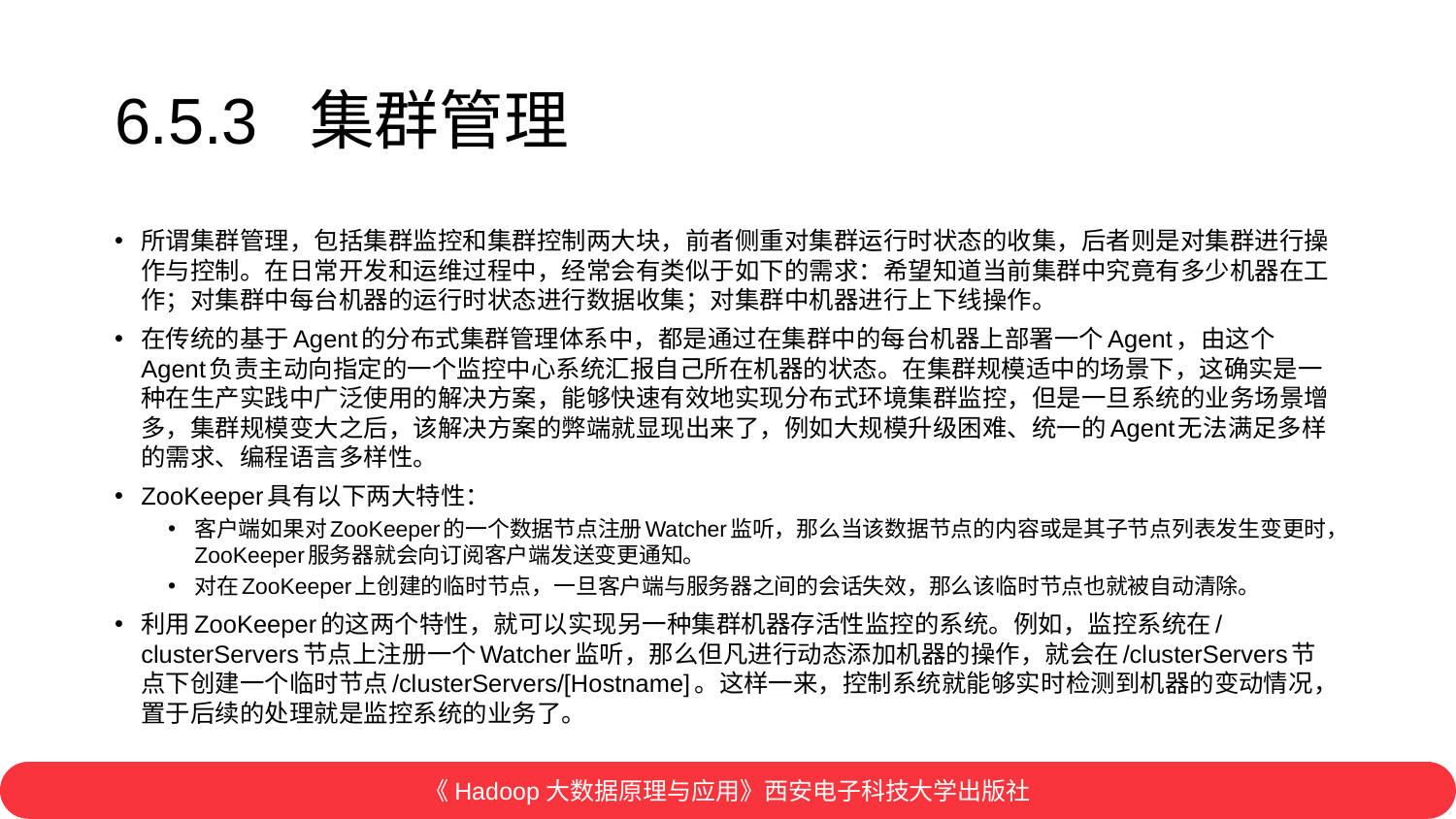

# 6.5.3  集群管理
所谓集群管理，包括集群监控和集群控制两大块，前者侧重对集群运行时状态的收集，后者则是对集群进行操作与控制。在日常开发和运维过程中，经常会有类似于如下的需求：希望知道当前集群中究竟有多少机器在工作；对集群中每台机器的运行时状态进行数据收集；对集群中机器进行上下线操作。
在传统的基于Agent的分布式集群管理体系中，都是通过在集群中的每台机器上部署一个Agent，由这个Agent负责主动向指定的一个监控中心系统汇报自己所在机器的状态。在集群规模适中的场景下，这确实是一种在生产实践中广泛使用的解决方案，能够快速有效地实现分布式环境集群监控，但是一旦系统的业务场景增多，集群规模变大之后，该解决方案的弊端就显现出来了，例如大规模升级困难、统一的Agent无法满足多样的需求、编程语言多样性。
ZooKeeper具有以下两大特性：
客户端如果对ZooKeeper的一个数据节点注册Watcher监听，那么当该数据节点的内容或是其子节点列表发生变更时，ZooKeeper服务器就会向订阅客户端发送变更通知。
对在ZooKeeper上创建的临时节点，一旦客户端与服务器之间的会话失效，那么该临时节点也就被自动清除。
利用ZooKeeper的这两个特性，就可以实现另一种集群机器存活性监控的系统。例如，监控系统在/clusterServers节点上注册一个Watcher监听，那么但凡进行动态添加机器的操作，就会在/clusterServers节点下创建一个临时节点/clusterServers/[Hostname]。这样一来，控制系统就能够实时检测到机器的变动情况，置于后续的处理就是监控系统的业务了。